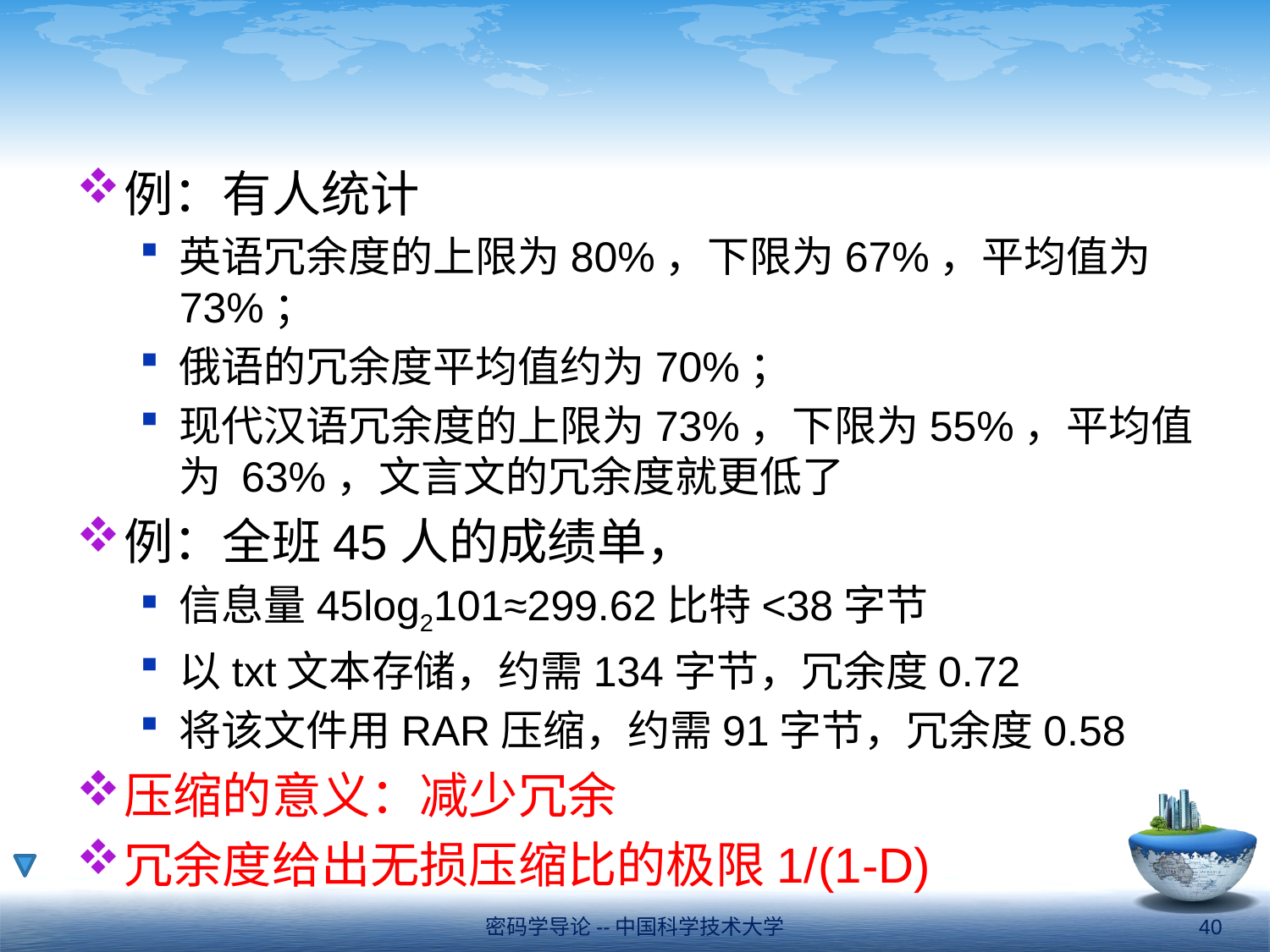

#
例：有人统计
英语冗余度的上限为80%，下限为67%，平均值为73%；
俄语的冗余度平均值约为70%；
现代汉语冗余度的上限为73%，下限为55%，平均值为 63%，文言文的冗余度就更低了
例：全班45人的成绩单，
信息量45log2101≈299.62比特<38字节
以txt文本存储，约需134字节，冗余度0.72
将该文件用RAR压缩，约需91字节，冗余度0.58
压缩的意义：减少冗余
冗余度给出无损压缩比的极限1/(1-D)

密码学导论--中国科学技术大学
40